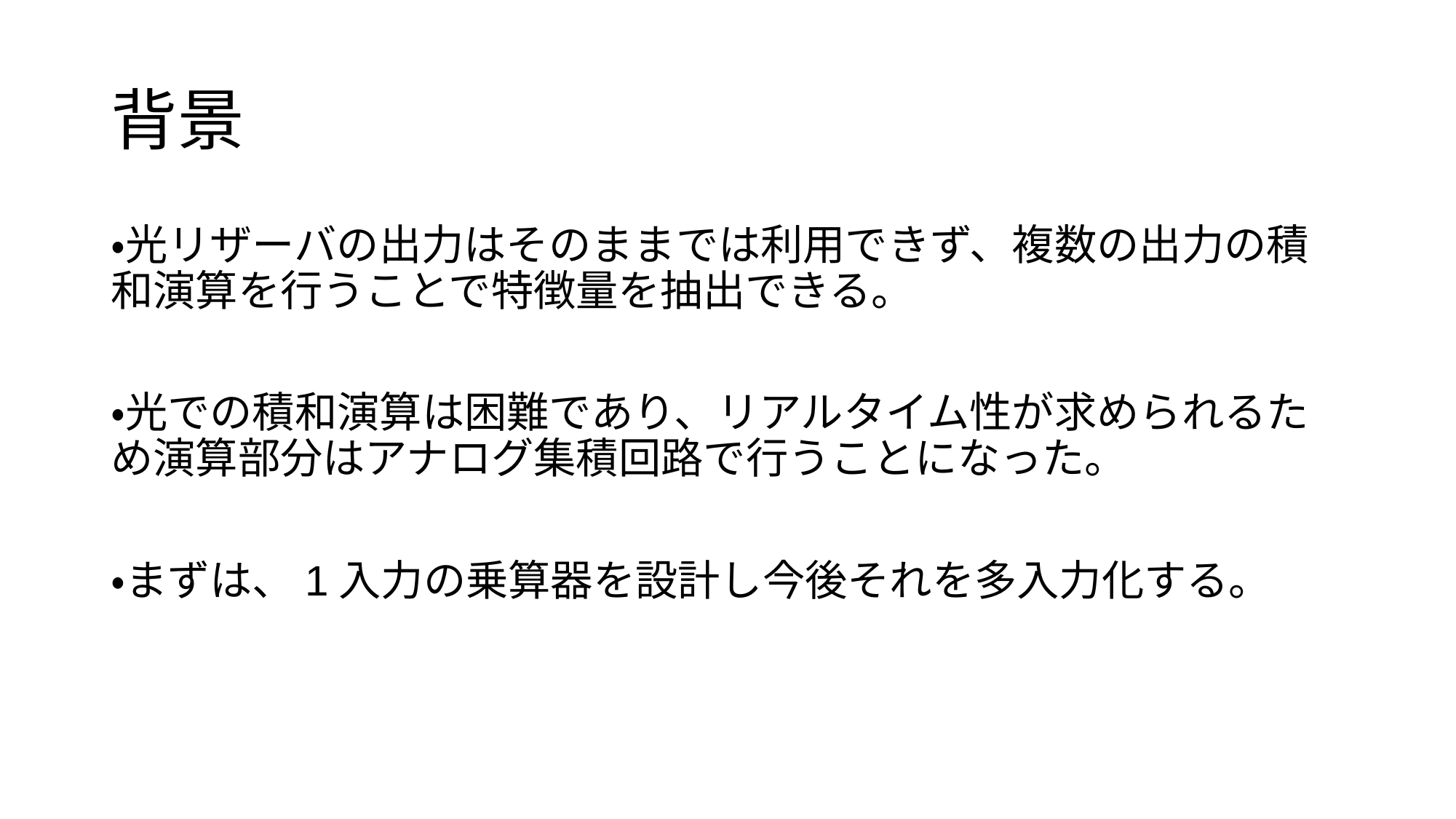

# 背景
・光リザーバの出力はそのままでは利用できず、複数の出力の積和演算を行うことで特徴量を抽出できる。

・光での積和演算は困難であり、リアルタイム性が求められるため演算部分はアナログ集積回路で行うことになった。

・まずは、1入力の乗算器を設計し今後それを多入力化する。